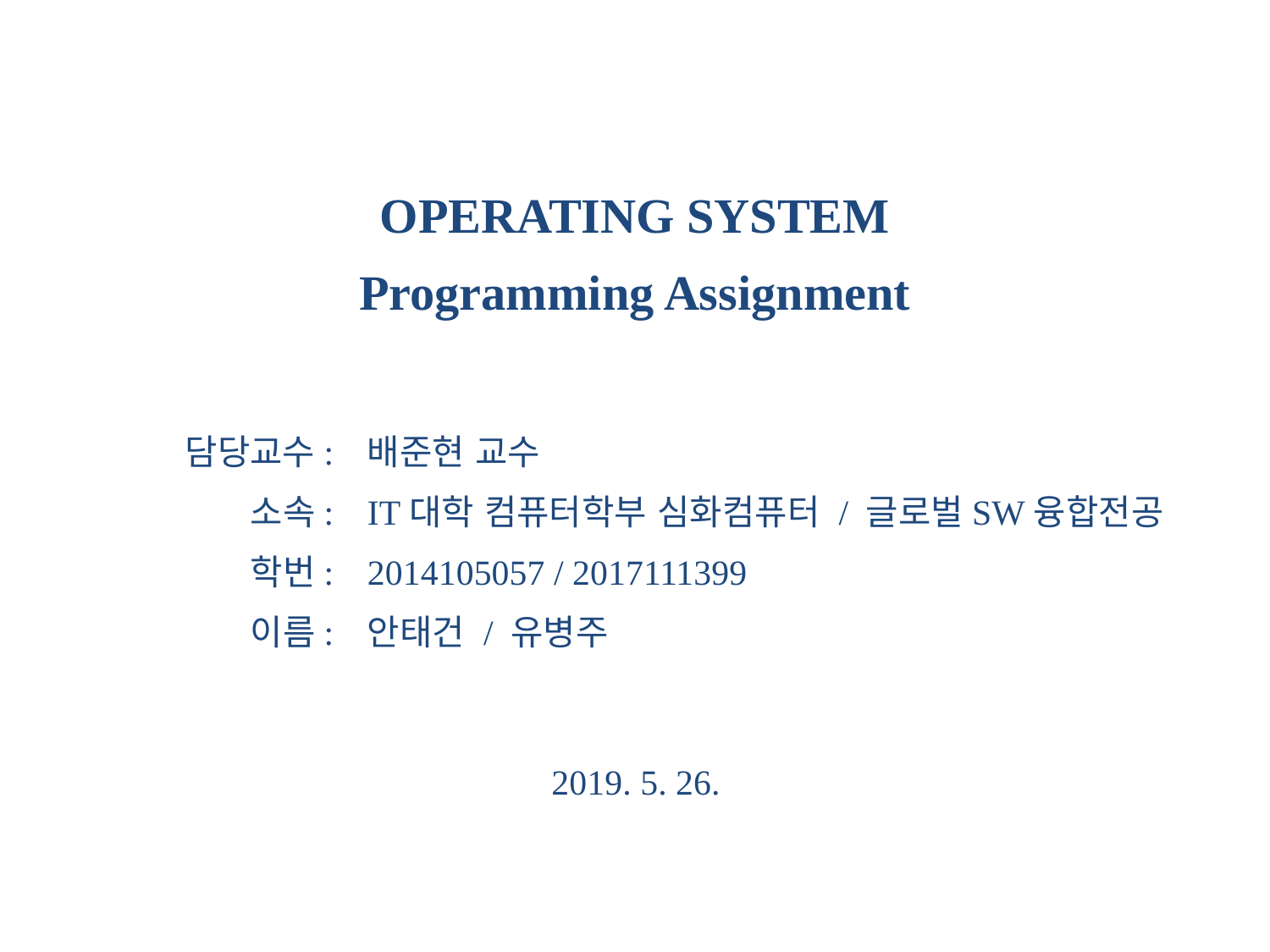

OPERATING SYSTEM
Programming Assignment
담당교수:
배준현 교수
소속:
IT대학 컴퓨터학부 심화컴퓨터 / 글로벌SW융합전공
학번:
2014105057 / 2017111399
이름:
안태건 / 유병주
2019. 5. 26.